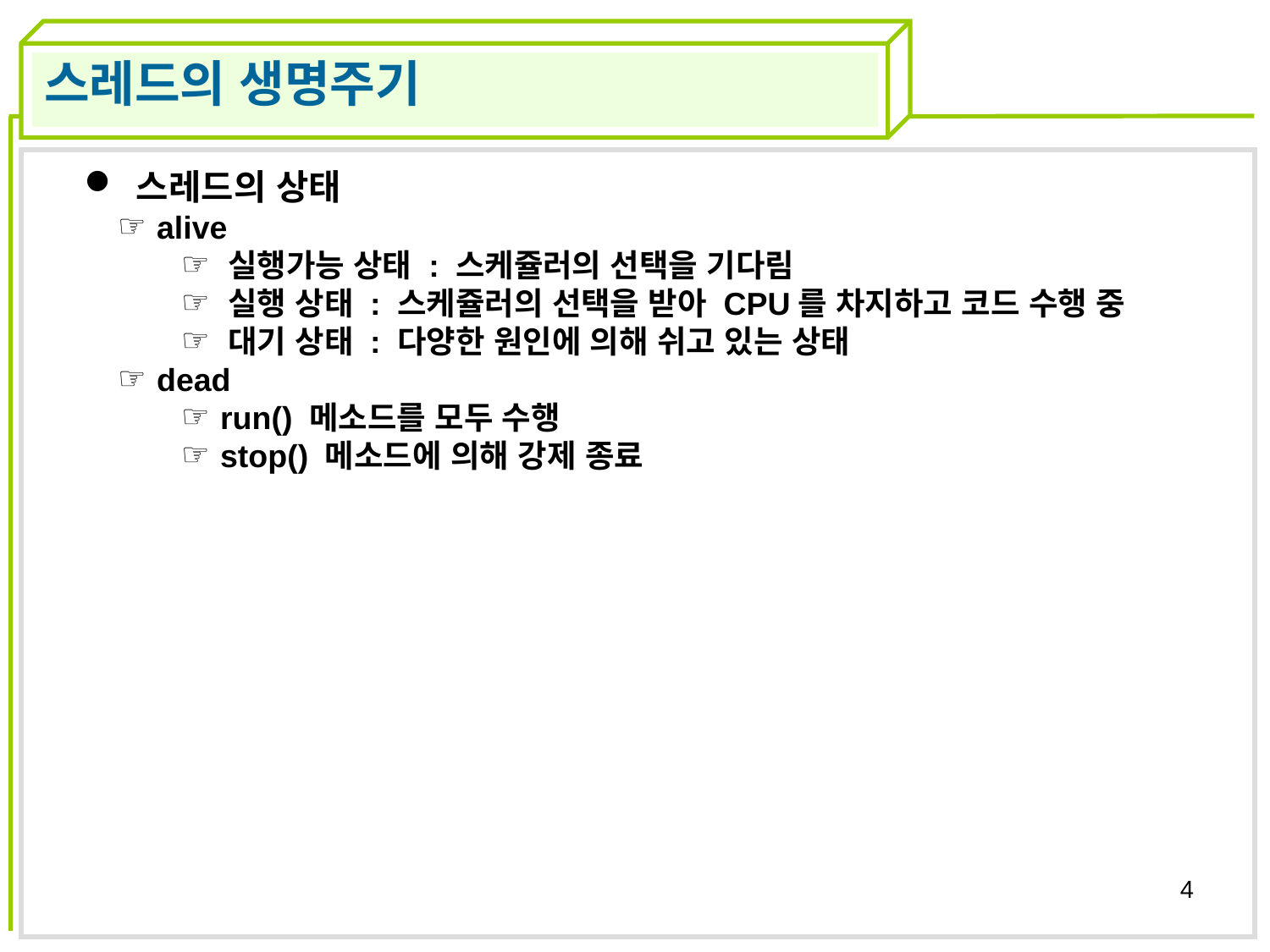

스레드의 생명주기
 스레드의 상태
 alive
 실행가능 상태 : 스케쥴러의 선택을 기다림
 실행 상태 : 스케쥴러의 선택을 받아 CPU를 차지하고 코드 수행 중
 대기 상태 : 다양한 원인에 의해 쉬고 있는 상태
 dead
 run() 메소드를 모두 수행
 stop() 메소드에 의해 강제 종료
4